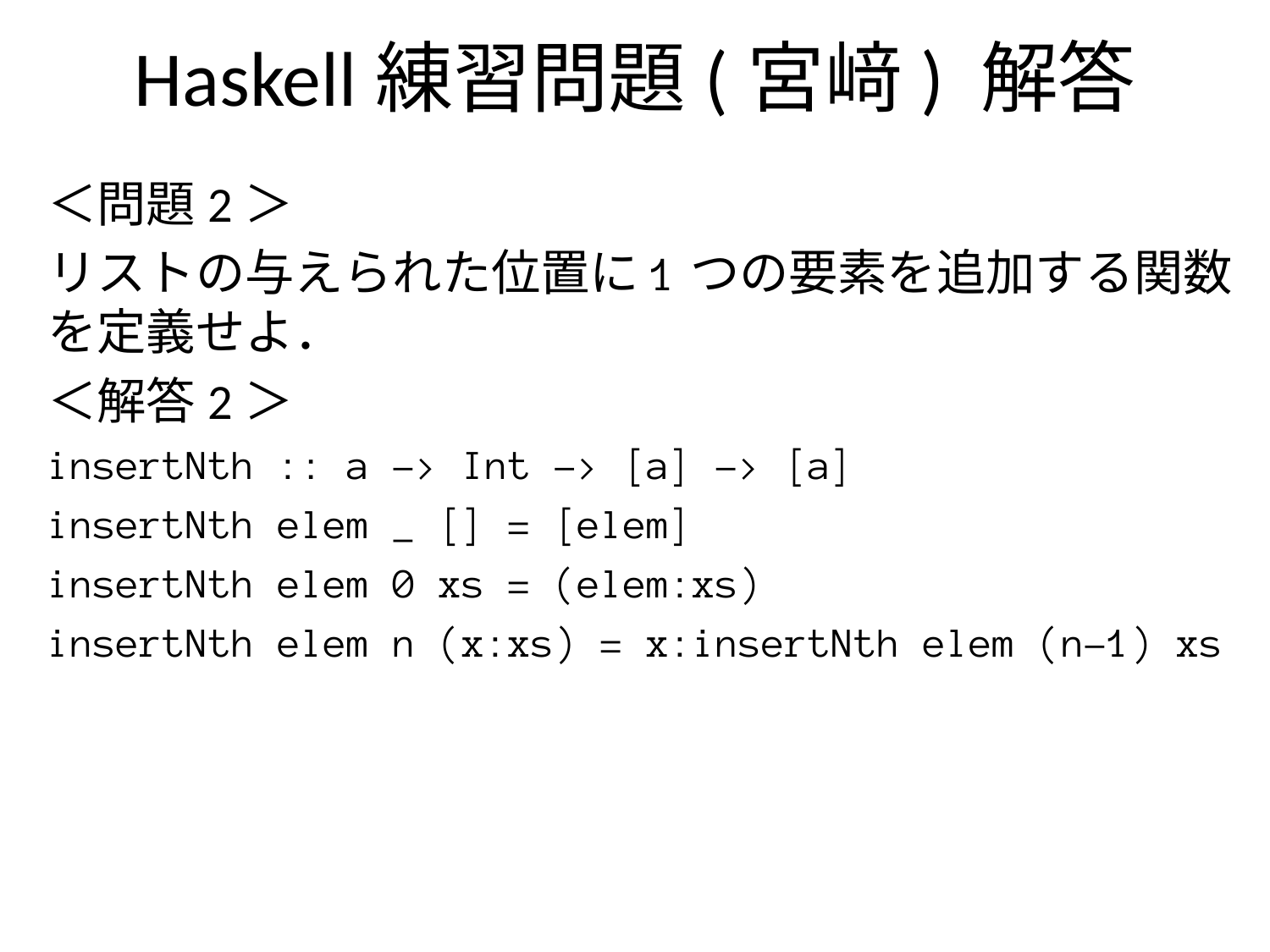

# Haskell練習問題(宮﨑) 解答
＜問題2＞
リストの与えられた位置に1つの要素を追加する関数を定義せよ．
＜解答2＞
insertNth :: a -> Int -> [a] -> [a]
insertNth elem _ [] = [elem]
insertNth elem 0 xs = (elem:xs)
insertNth elem n (x:xs) = x:insertNth elem (n-1) xs